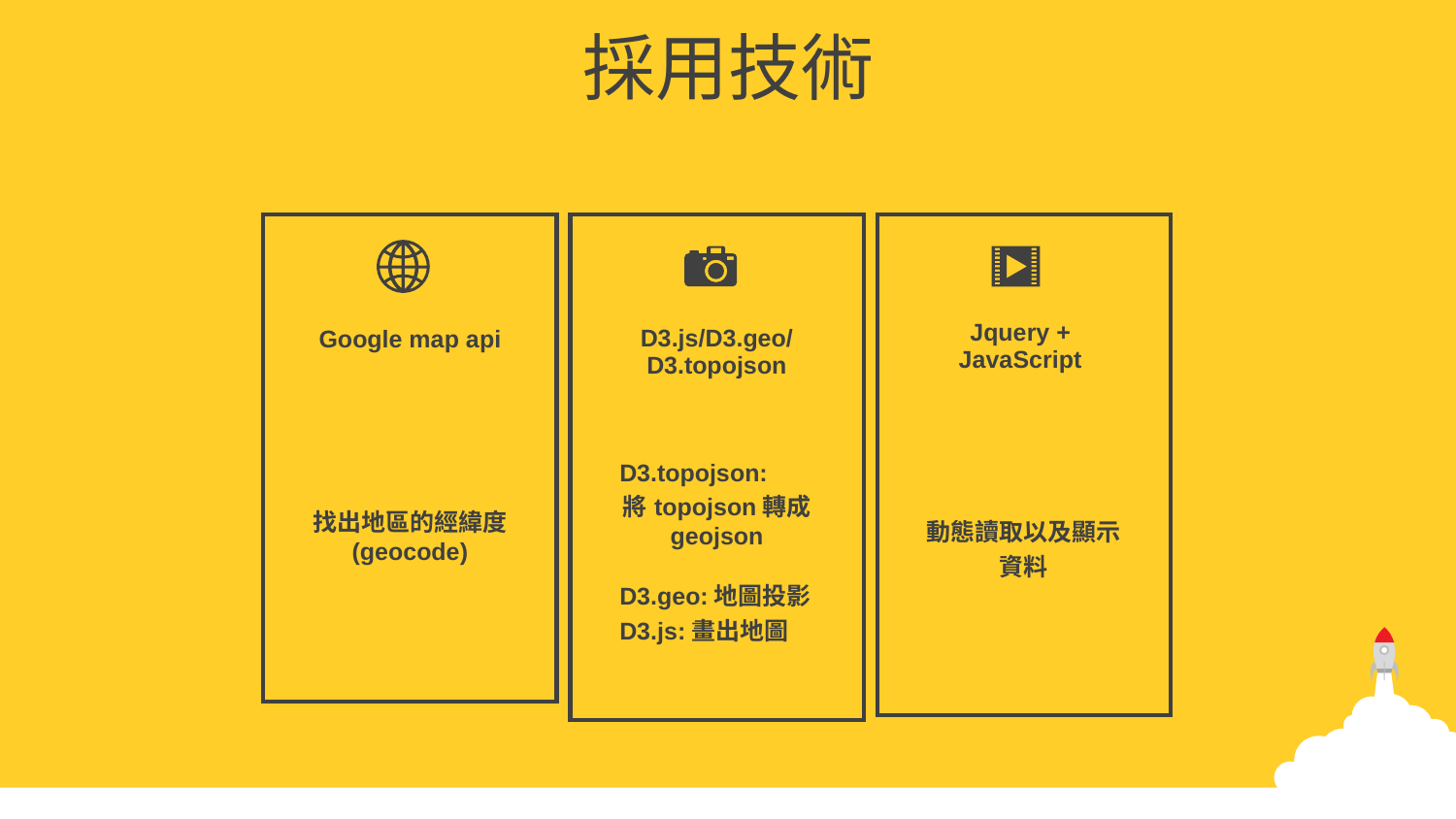

採用技術
|  |  |  |
| --- | --- | --- |
|  | Google map api |  |
|  |  |  |
|  | 找出地區的經緯度 (geocode) |  |
|  |  |  |
|  |  |  |
| --- | --- | --- |
|  | D3.js/D3.geo/ D3.topojson |  |
|  |  |  |
|  | D3.topojson: 將topojson轉成 geojson D3.geo:地圖投影 D3.js:畫出地圖 |  |
|  |  |  |
|  |  |  |
| --- | --- | --- |
|  | Jquery + JavaScript |  |
|  |  |  |
|  | 動態讀取以及顯示資料 |  |
|  |  |  |